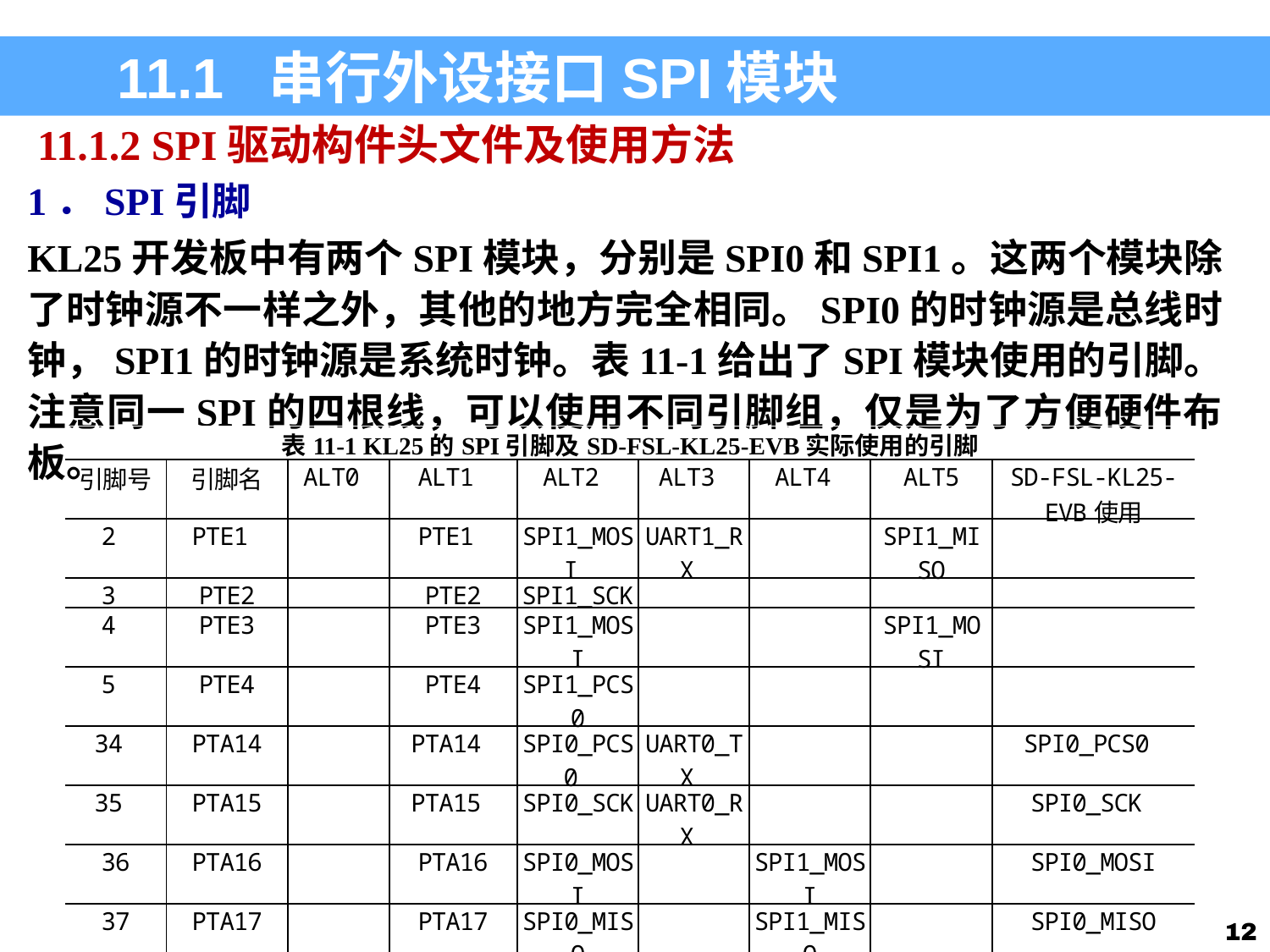

11.1  串行外设接口SPI模块
11.1.2 SPI驱动构件头文件及使用方法
1．SPI引脚
KL25开发板中有两个SPI模块，分别是SPI0和SPI1。这两个模块除了时钟源不一样之外，其他的地方完全相同。SPI0的时钟源是总线时钟，SPI1的时钟源是系统时钟。表11-1给出了SPI模块使用的引脚。注意同一SPI的四根线，可以使用不同引脚组，仅是为了方便硬件布板。
| 表11-1 KL25的SPI引脚及SD-FSL-KL25-EVB实际使用的引脚 |  |  |  |  |  |  |  |  |
| --- | --- | --- | --- | --- | --- | --- | --- | --- |
| 引脚号 | 引脚名 | ALT0 | ALT1 | ALT2 | ALT3 | ALT4 | ALT5 | SD-FSL-KL25-EVB使用 |
| 2 | PTE1 |  | PTE1 | SPI1\_MOSI | UART1\_RX |  | SPI1\_MISO |  |
| 3 | PTE2 |  | PTE2 | SPI1\_SCK |  |  |  |  |
| 4 | PTE3 |  | PTE3 | SPI1\_MOSI |  |  | SPI1\_MOSI |  |
| 5 | PTE4 |  | PTE4 | SPI1\_PCS0 |  |  |  |  |
| 34 | PTA14 |  | PTA14 | SPI0\_PCS0 | UART0\_TX |  |  | SPI0\_PCS0 |
| 35 | PTA15 |  | PTA15 | SPI0\_SCK | UART0\_RX |  |  | SPI0\_SCK |
| 36 | PTA16 |  | PTA16 | SPI0\_MOSI |  | SPI1\_MOSI |  | SPI0\_MOSI |
| 37 | PTA17 |  | PTA17 | SPI0\_MISO |  | SPI1\_MISO |  | SPI0\_MISO |
| 49 | PTB10 |  | PTB10 | SPI1\_PCS0 |  |  |  | SPI1\_PCS0 |
| 50 | PTB11 |  | PTB11 | SPI1\_SCK |  |  |  | SPI1\_SCK |
| 51 | PTB16 | TSI0\_CH9 | PTB16 | SPI1\_MOSI | UART0\_RX | TPM\_CLKIN0 |  | SPI1\_MOSI |
12